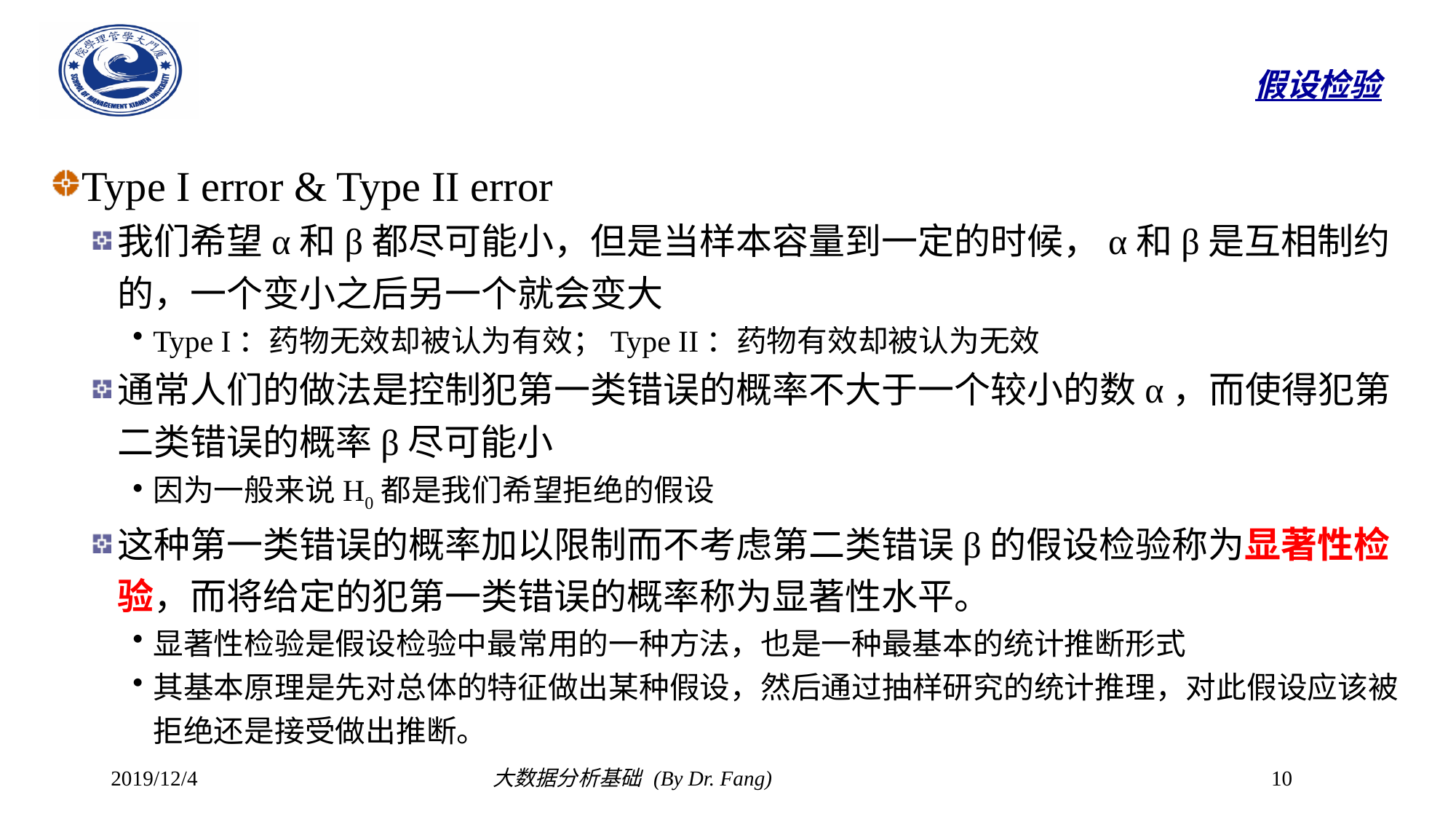

# 假设检验
Type I error & Type II error
我们希望α和β都尽可能小，但是当样本容量到一定的时候，α和β是互相制约的，一个变小之后另一个就会变大
Type I：药物无效却被认为有效；Type II：药物有效却被认为无效
通常人们的做法是控制犯第一类错误的概率不大于一个较小的数α，而使得犯第二类错误的概率β尽可能小
因为一般来说H0都是我们希望拒绝的假设
这种第一类错误的概率加以限制而不考虑第二类错误β的假设检验称为显著性检验，而将给定的犯第一类错误的概率称为显著性水平。
显著性检验是假设检验中最常用的一种方法，也是一种最基本的统计推断形式
其基本原理是先对总体的特征做出某种假设，然后通过抽样研究的统计推理，对此假设应该被拒绝还是接受做出推断。

2019/12/4
大数据分析基础 (By Dr. Fang)
10